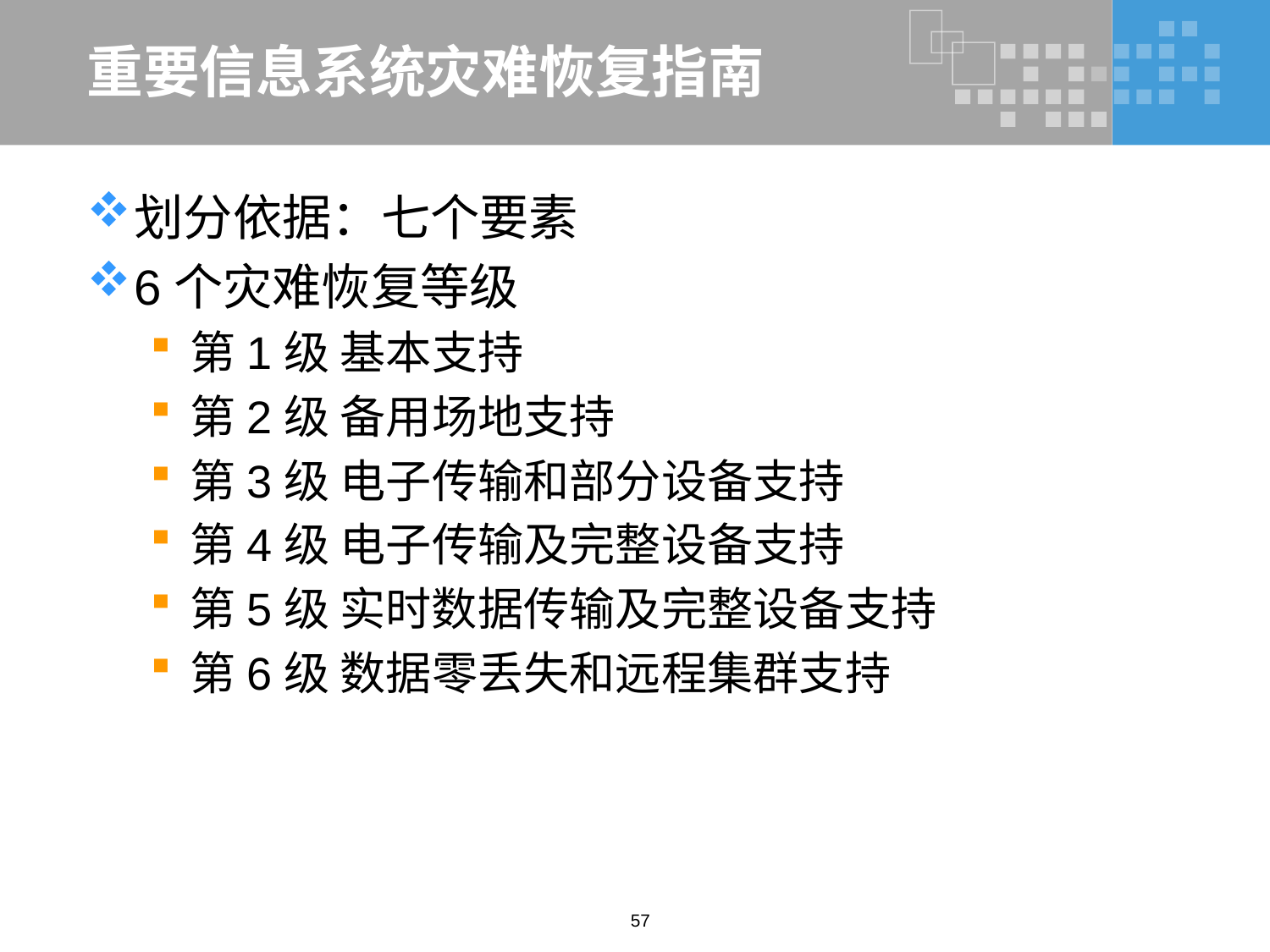

# 重要信息系统灾难恢复指南
划分依据：七个要素
6个灾难恢复等级
第1级 基本支持
第2级 备用场地支持
第3级 电子传输和部分设备支持
第4级 电子传输及完整设备支持
第5级 实时数据传输及完整设备支持
第6级 数据零丢失和远程集群支持
57